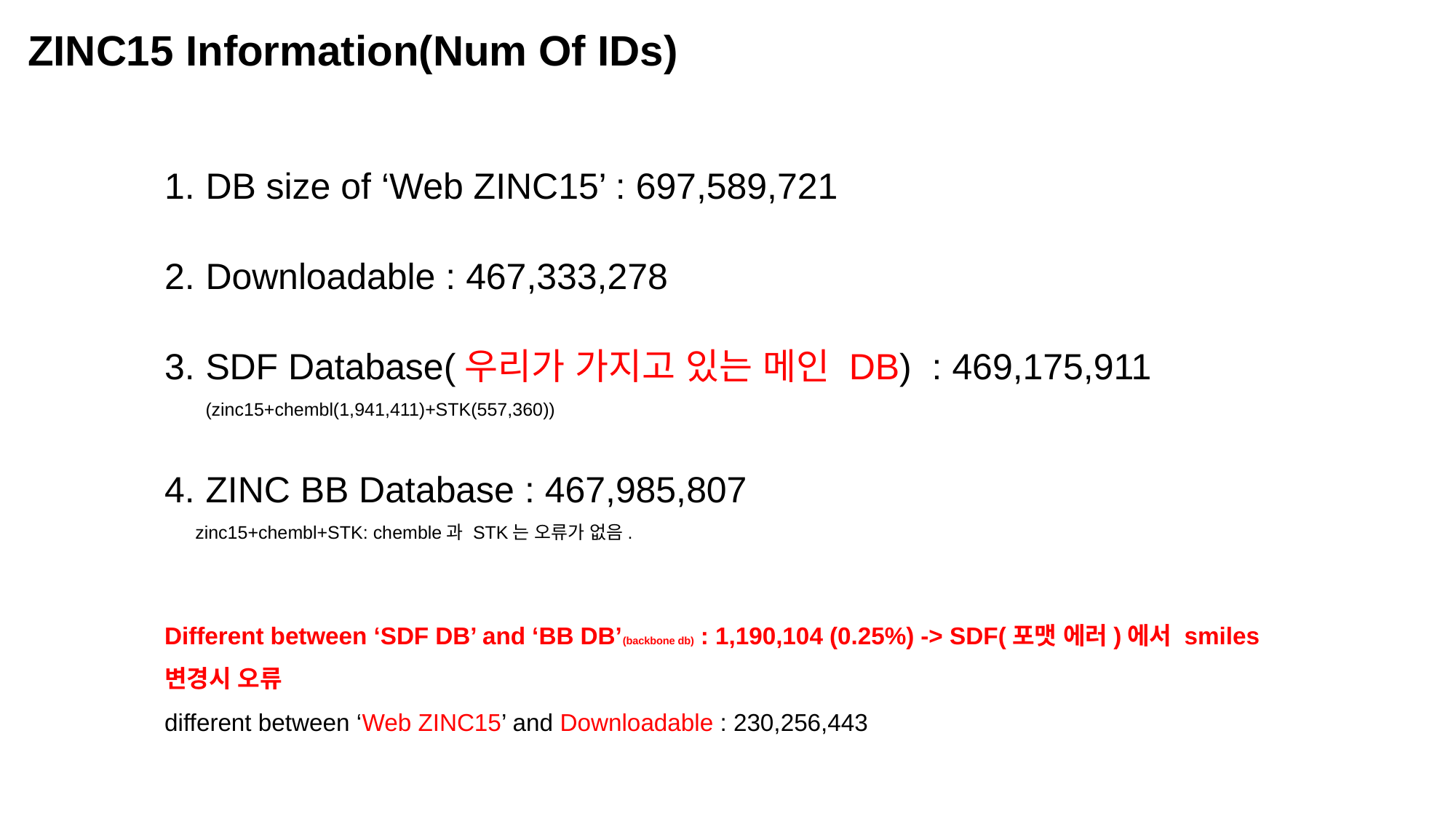

ZINC15 Information(Num Of IDs)
DB size of ‘Web ZINC15’ : 697,589,721

Downloadable : 467,333,278

SDF Database(우리가 가지고 있는 메인 DB)  : 469,175,911 (zinc15+chembl(1,941,411)+STK(557,360))

ZINC BB Database : 467,985,807
      zinc15+chembl+STK: chemble과 STK는 오류가 없음.

Different between ‘SDF DB’ and ‘BB DB’(backbone db) : 1,190,104 (0.25%) -> SDF(포맷 에러)에서 smiles 변경시 오류
different between ‘Web ZINC15’ and Downloadable : 230,256,443